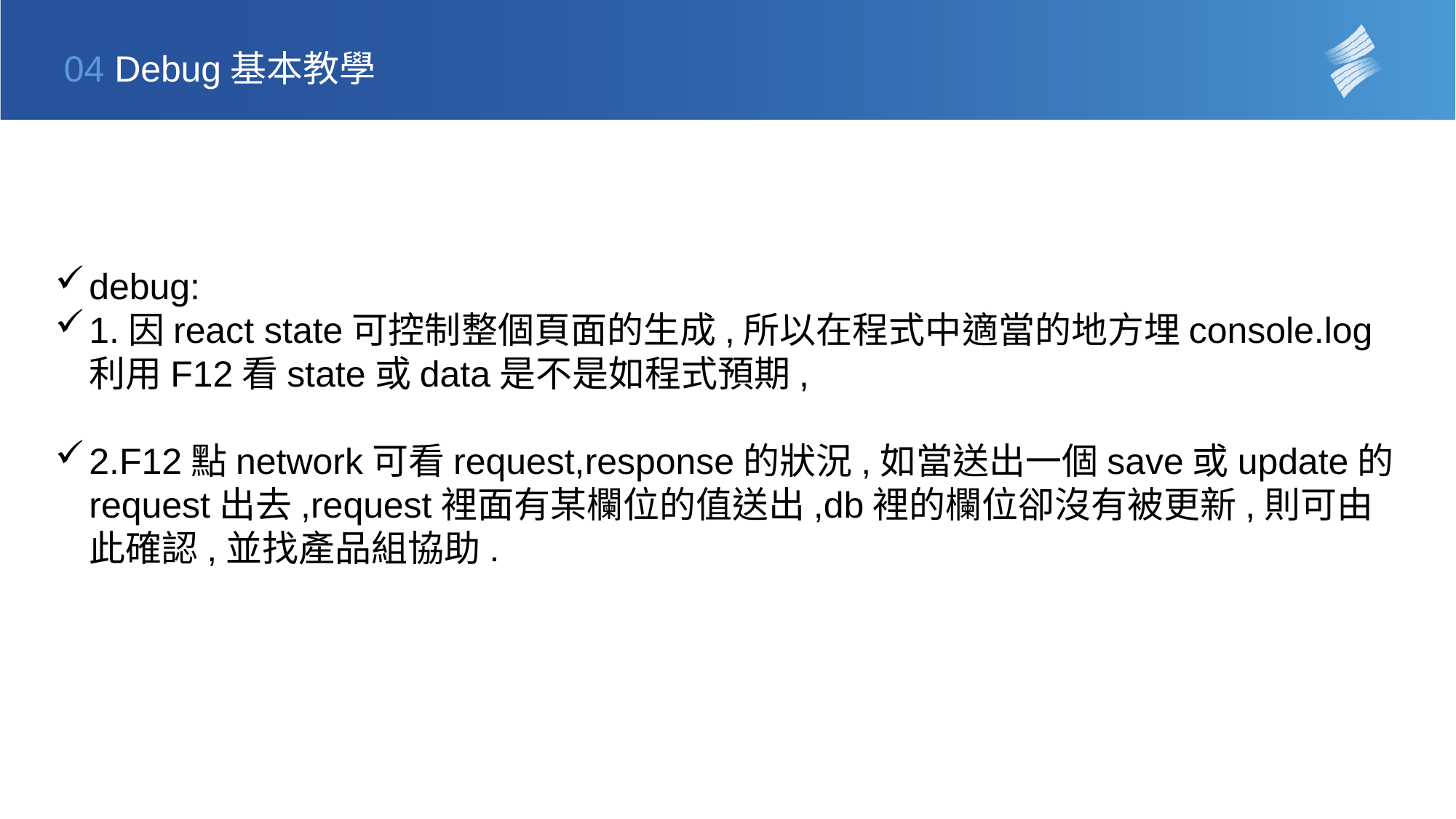

04 Debug基本教學
debug:
1.因react state可控制整個頁面的生成,所以在程式中適當的地方埋console.log利用F12看state或data是不是如程式預期,

2.F12點network可看request,response的狀況,如當送出一個save或update的request出去,request裡面有某欄位的值送出,db裡的欄位卻沒有被更新,則可由此確認,並找產品組協助.